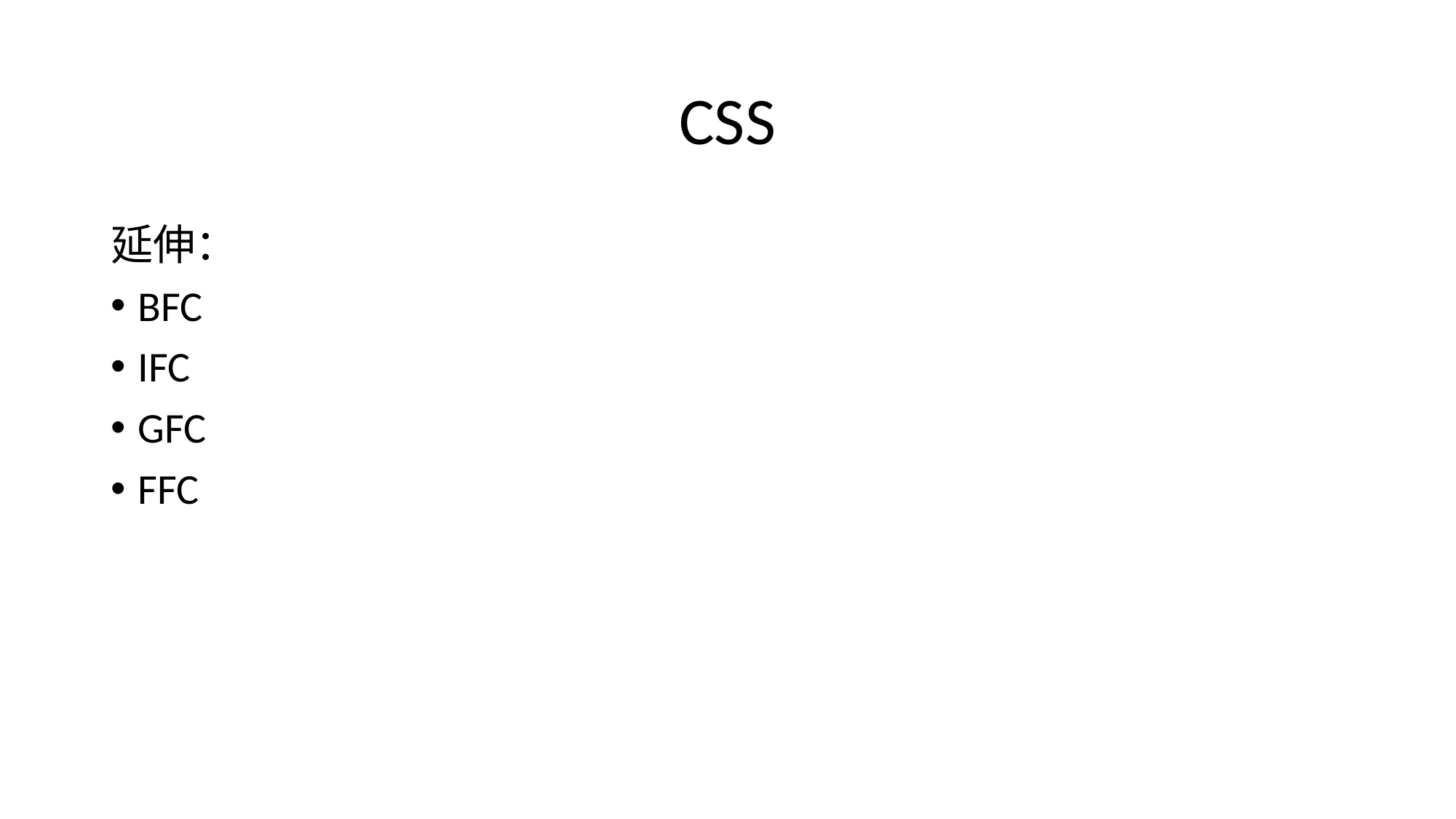

# CSS
延伸：
BFC
IFC
GFC
FFC